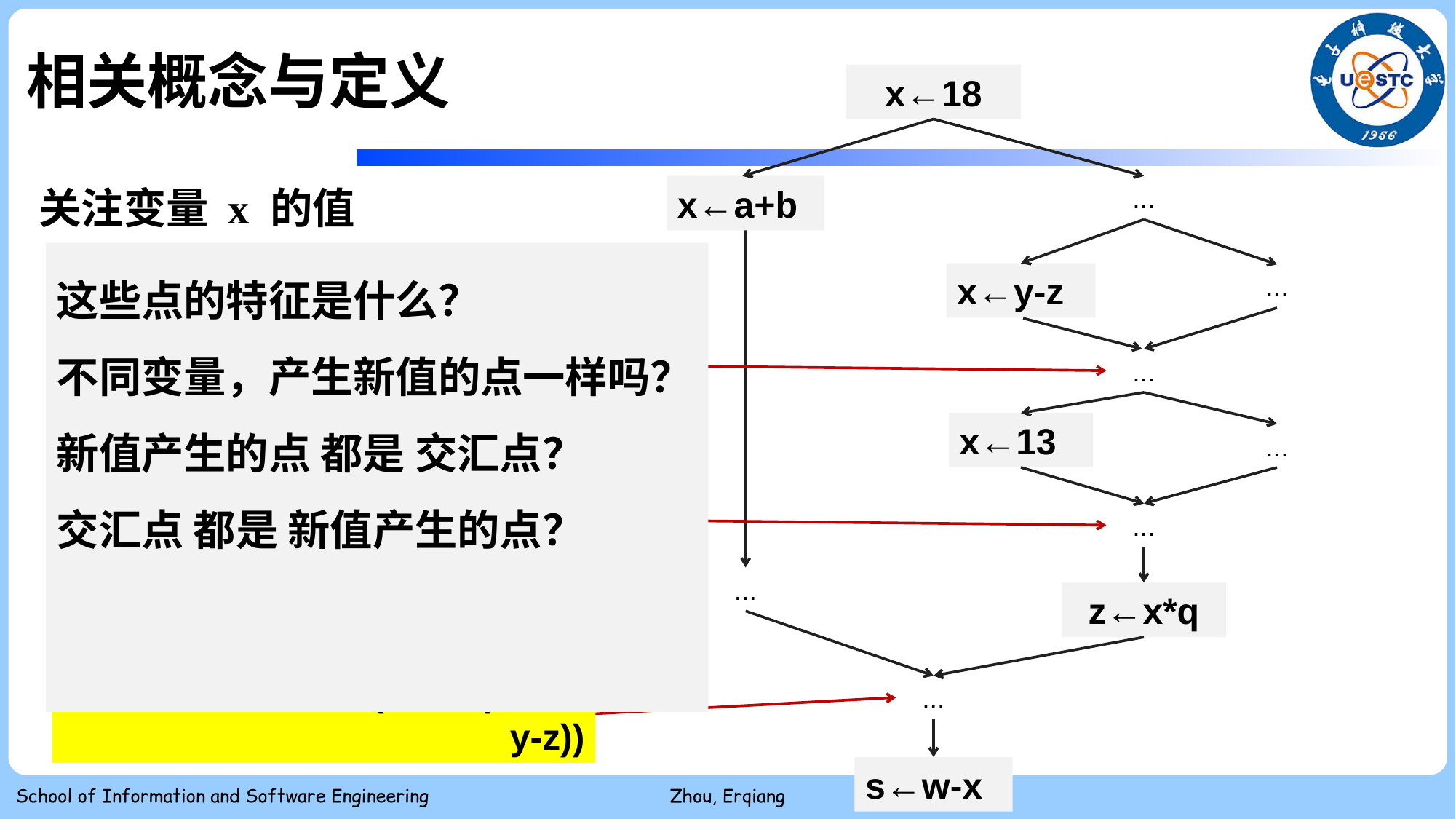

# 相关概念与定义
x←18
关注变量 x 的值

x←a+b
  ...
这些点的特征是什么？
不同变量，产生新值的点一样吗？
新值产生的点 都是 交汇点？
交汇点 都是 新值产生的点？

x←y-z
  ...
x 的新值18或y-z
  ...
x←13
  ...
x 的新值 13 或 （18或y-z）
  ...
  ...
z←x*q
x 的新值 a+b或(13或(18或y-z))
  ...
s←w-x
School of Information and Software Engineering
Zhou, Erqiang
64